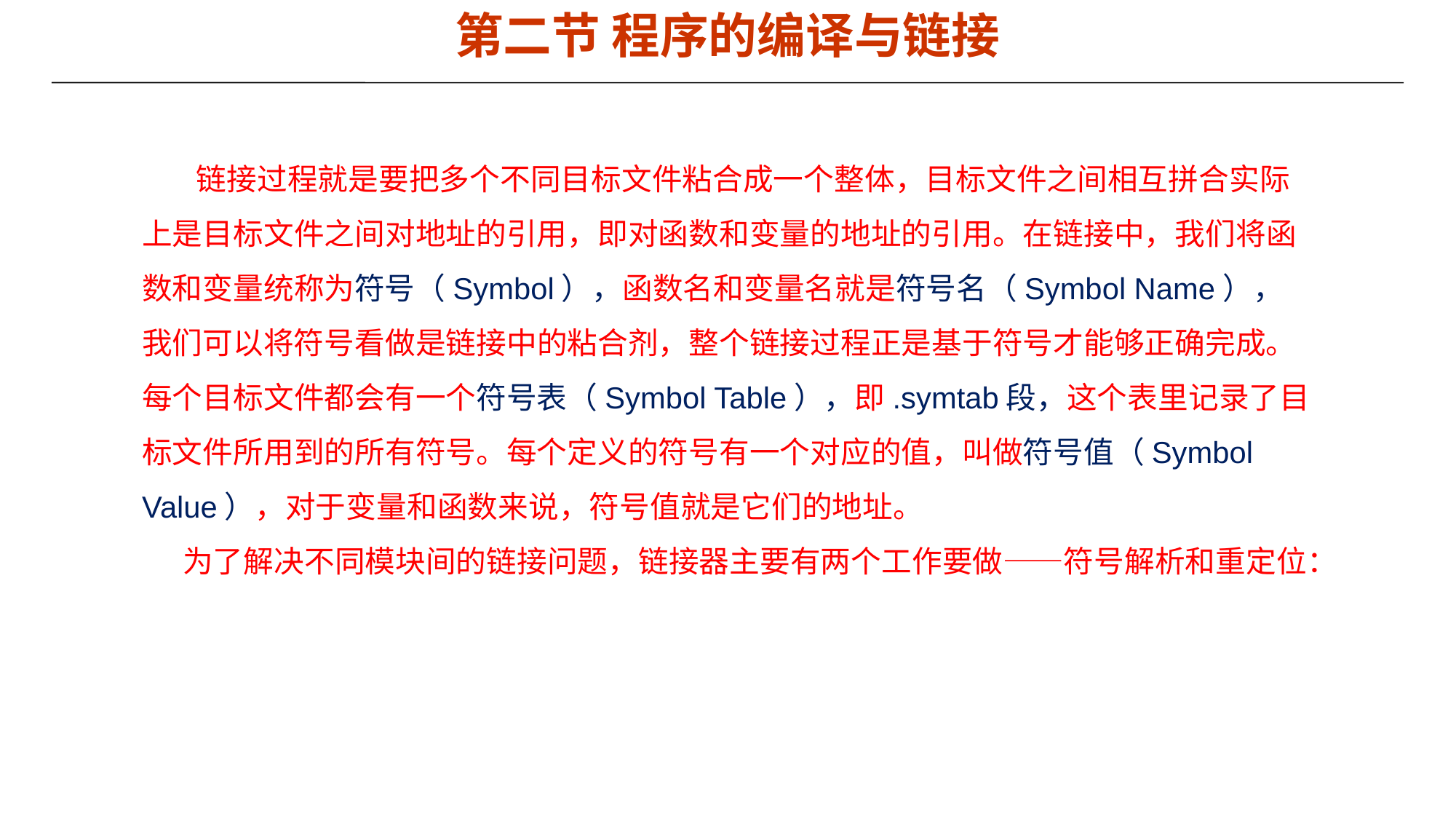

第二节 程序的编译与链接

       链接过程就是要把多个不同目标文件粘合成一个整体，目标文件之间相互拼合实际上是目标文件之间对地址的引用，即对函数和变量的地址的引用。在链接中，我们将函数和变量统称为符号（Symbol），函数名和变量名就是符号名（Symbol Name），我们可以将符号看做是链接中的粘合剂，整个链接过程正是基于符号才能够正确完成。每个目标文件都会有一个符号表（Symbol Table），即.symtab段，这个表里记录了目标文件所用到的所有符号。每个定义的符号有一个对应的值，叫做符号值（Symbol Value），对于变量和函数来说，符号值就是它们的地址。
     为了解决不同模块间的链接问题，链接器主要有两个工作要做――符号解析和重定位：